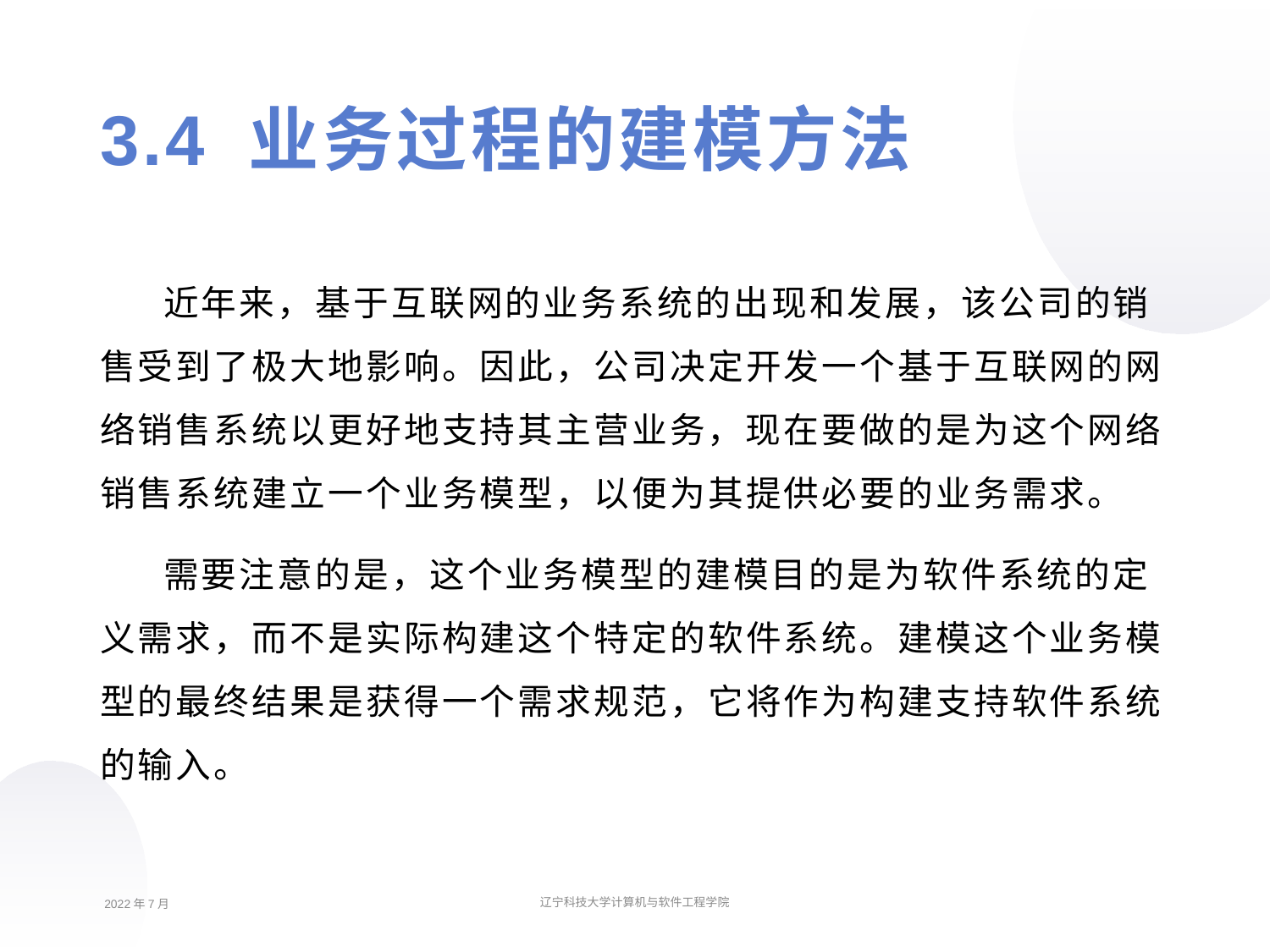

3.4 业务过程的建模方法
近年来，基于互联网的业务系统的出现和发展，该公司的销售受到了极大地影响。因此，公司决定开发一个基于互联网的网络销售系统以更好地支持其主营业务，现在要做的是为这个网络销售系统建立一个业务模型，以便为其提供必要的业务需求。
需要注意的是，这个业务模型的建模目的是为软件系统的定义需求，而不是实际构建这个特定的软件系统。建模这个业务模型的最终结果是获得一个需求规范，它将作为构建支持软件系统的输入。

2022年7月
辽宁科技大学计算机与软件工程学院
99